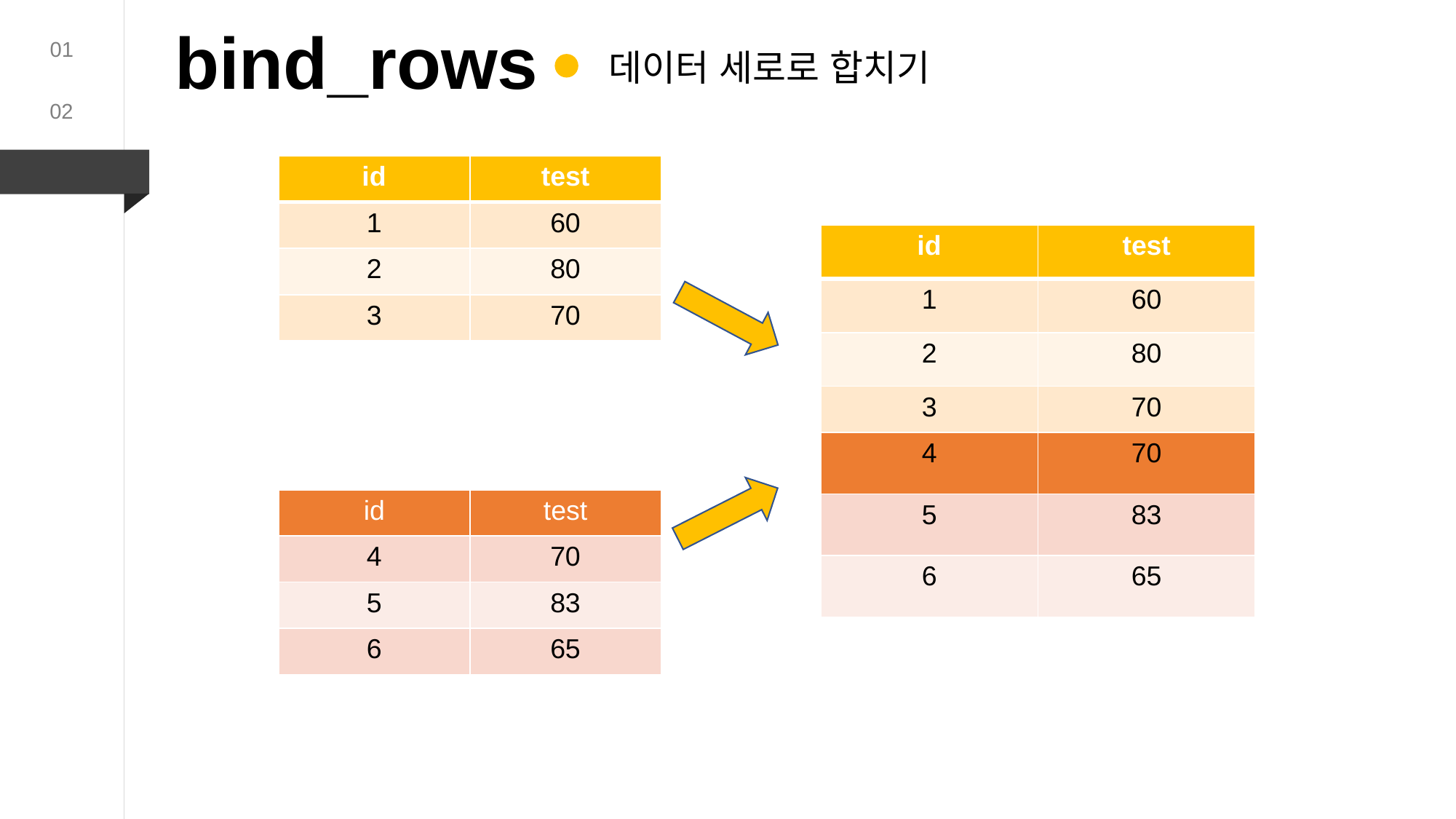

bind_rows
01
데이터 세로로 합치기

02
02

03
| id | test |
| --- | --- |
| 1 | 60 |
| 2 | 80 |
| 3 | 70 |
| id | test |
| --- | --- |
| 1 | 60 |
| 2 | 80 |
| 3 | 70 |

| 4 | 70 |
| --- | --- |
| 5 | 83 |
| 6 | 65 |

| id | test |
| --- | --- |
| 4 | 70 |
| 5 | 83 |
| 6 | 65 |